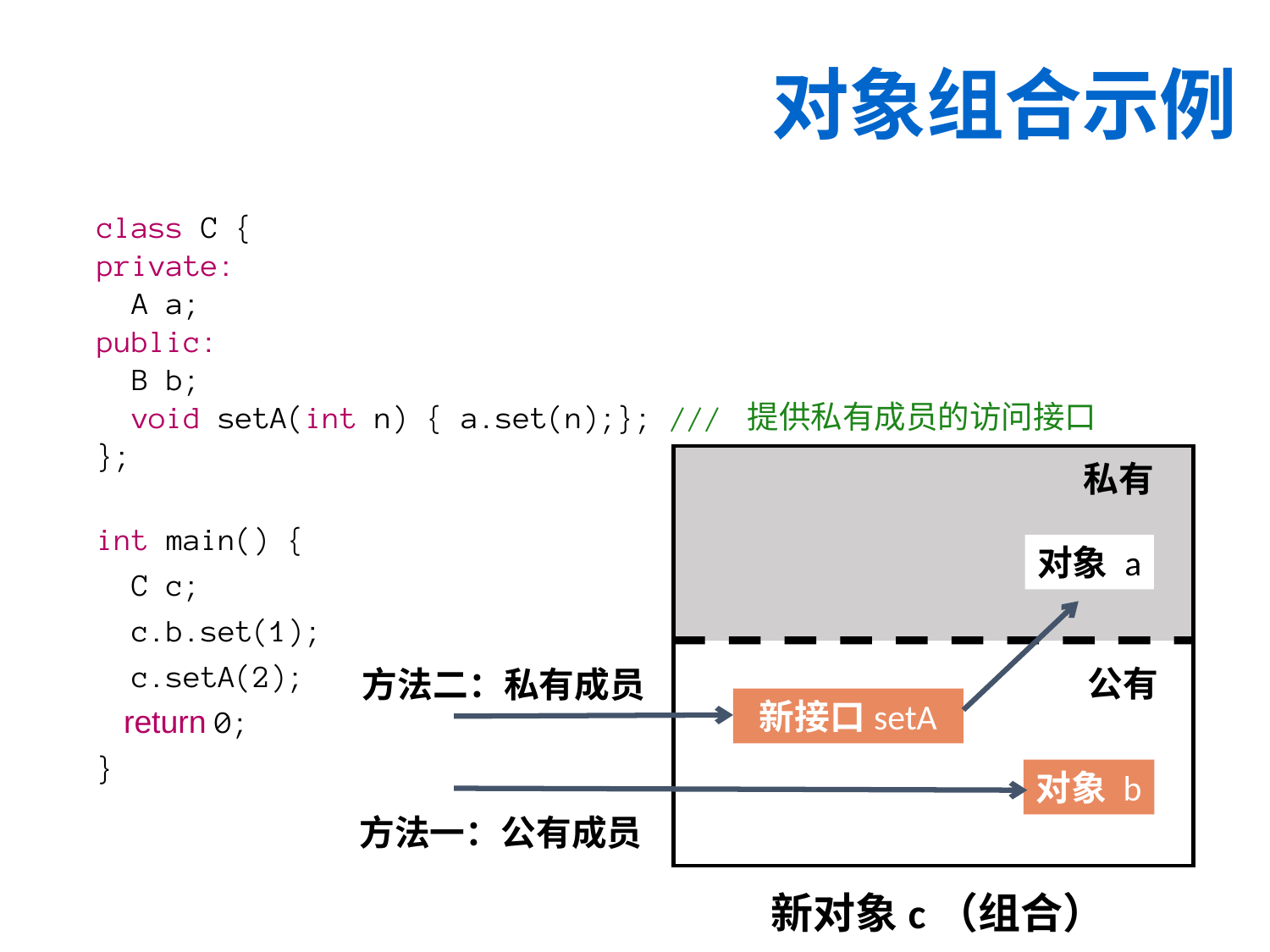

# 对象组合示例
class C {
private:
  A a;
public:
  B b;
  void setA(int n) { a.set(n);}; /// 提供私有成员的访问接口
};

int main() {
  C c;
  c.b.set(1);
  c.setA(2);
  return 0;
}

私有
对象 a

公有
方法二：私有成员
新接口setA

对象 b

方法一：公有成员
新对象c（组合）